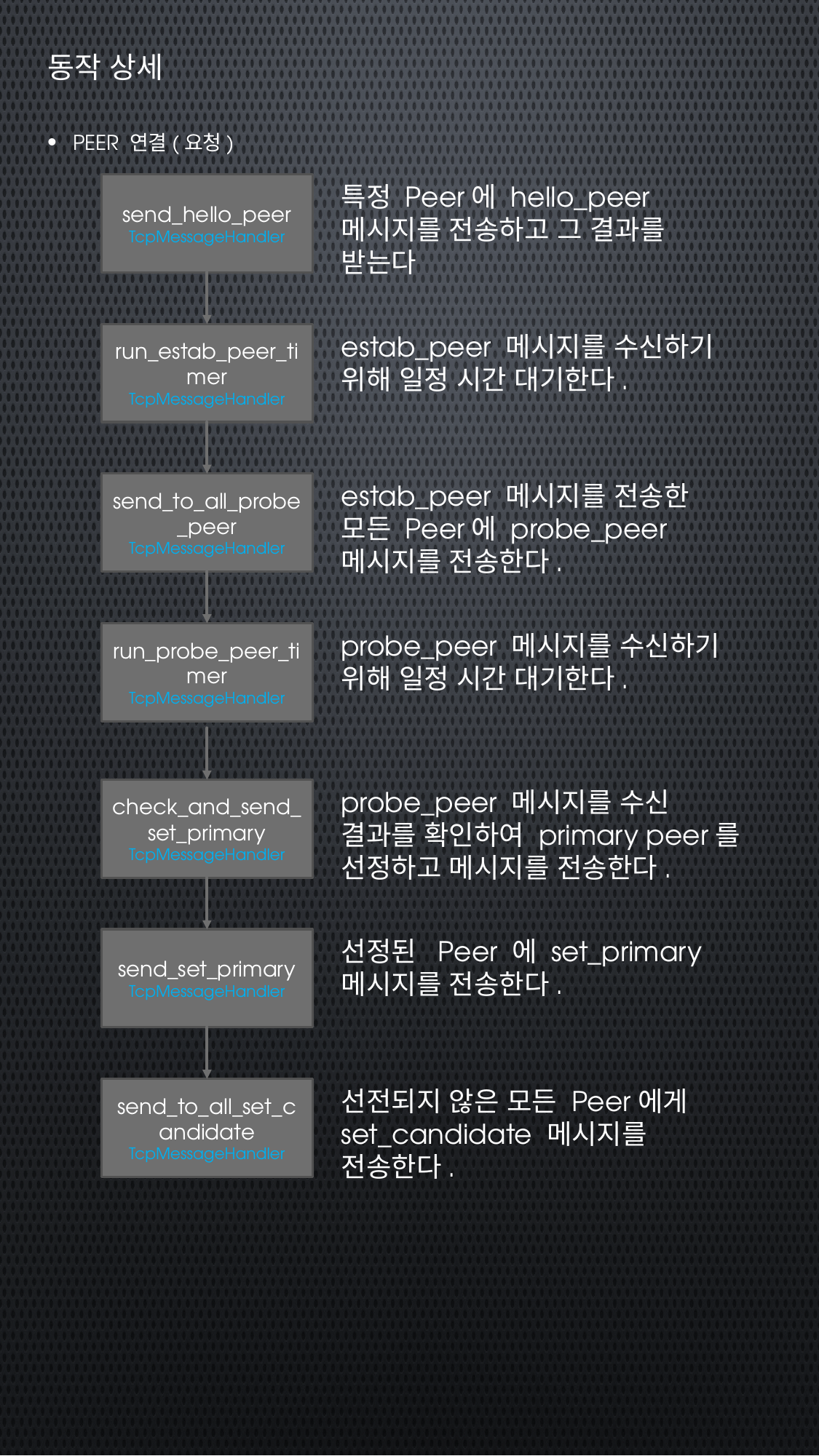

# 동작 상세
Peer 연결(요청)

send_hello_peer
TcpMessageHandler
특정 Peer에 hello_peer 메시지를 전송하고 그 결과를 받는다
run_estab_peer_timer
TcpMessageHandler
estab_peer 메시지를 수신하기 위해 일정 시간 대기한다.
send_to_all_probe_peer
TcpMessageHandler
estab_peer 메시지를 전송한 모든 Peer에 probe_peer 메시지를 전송한다.
run_probe_peer_timer
TcpMessageHandler
probe_peer 메시지를 수신하기 위해 일정 시간 대기한다.
check_and_send_set_primary
TcpMessageHandler
probe_peer 메시지를 수신 결과를 확인하여 primary peer를 선정하고 메시지를 전송한다.
send_set_primary
TcpMessageHandler
선정된  Peer 에 set_primary 메시지를 전송한다.
send_to_all_set_candidate
TcpMessageHandler
선전되지 않은 모든 Peer에게 set_candidate 메시지를 전송한다.